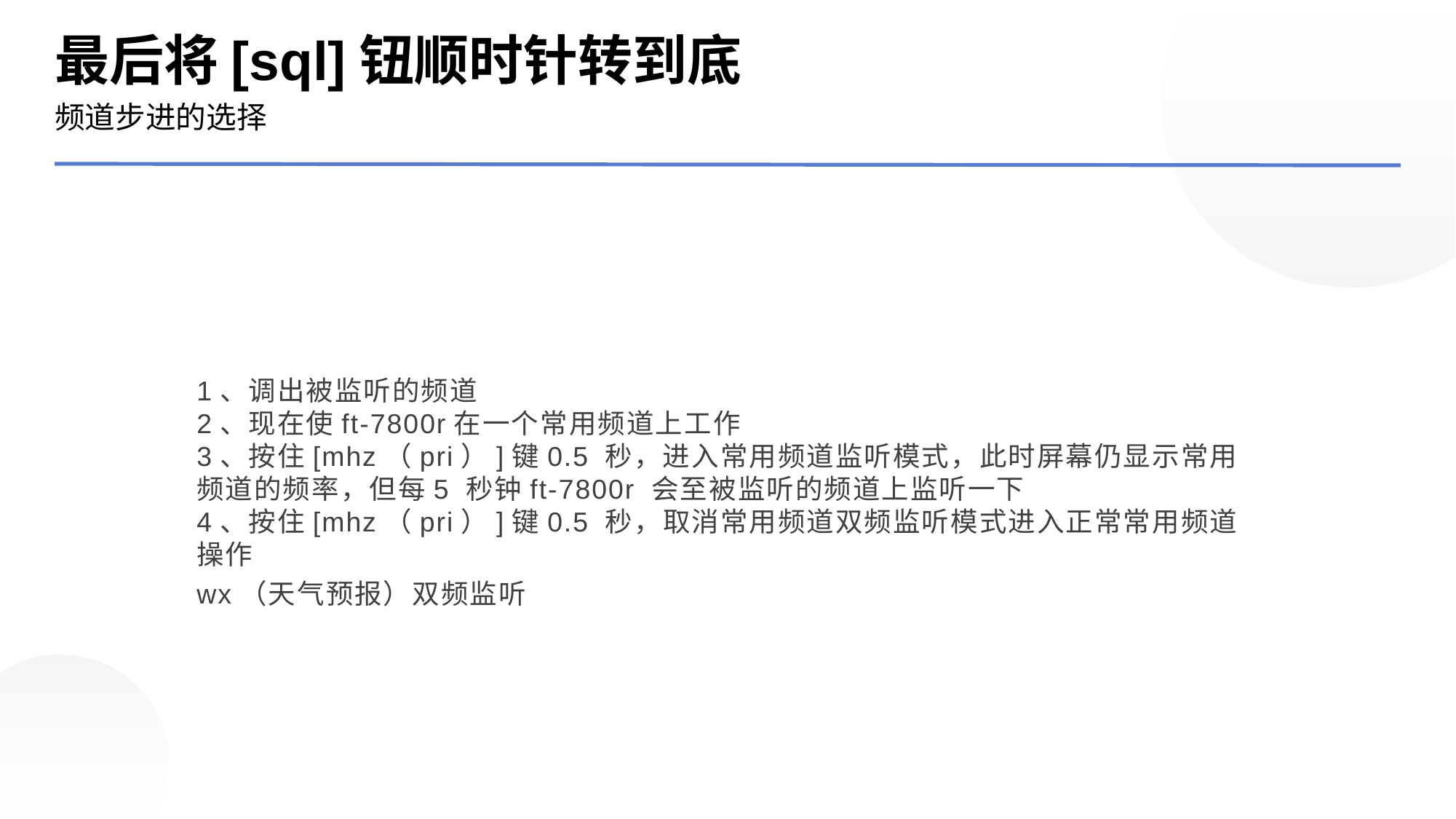

最后将[sql]钮顺时针转到底
频道步进的选择
1、调出被监听的频道
2、现在使ft-7800r在一个常用频道上工作
3、按住[mhz（pri）]键0.5 秒，进入常用频道监听模式，此时屏幕仍显示常用频道的频率，但每5 秒钟ft-7800r 会至被监听的频道上监听一下
4、按住[mhz（pri）]键0.5 秒，取消常用频道双频监听模式进入正常常用频道操作
wx（天气预报）双频监听